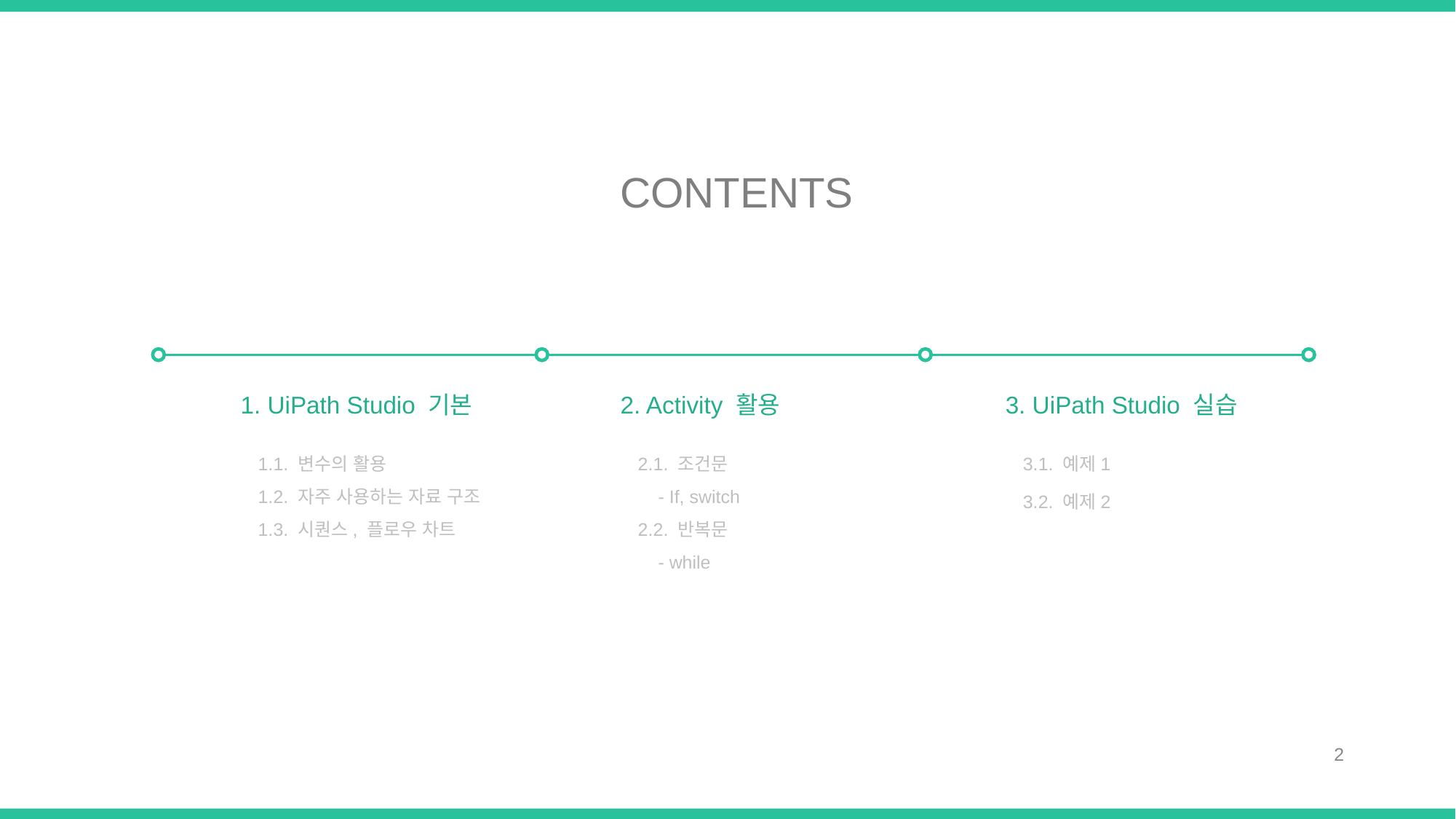

CONTENTS

1. UiPath Studio 기본
2. Activity 활용
3. UiPath Studio 실습
1.1. 변수의 활용
1.2. 자주 사용하는 자료 구조
1.3. 시퀀스, 플로우 차트

2.1. 조건문
    - If, switch
2.2. 반복문
    - while

3.1. 예제1
3.2. 예제2